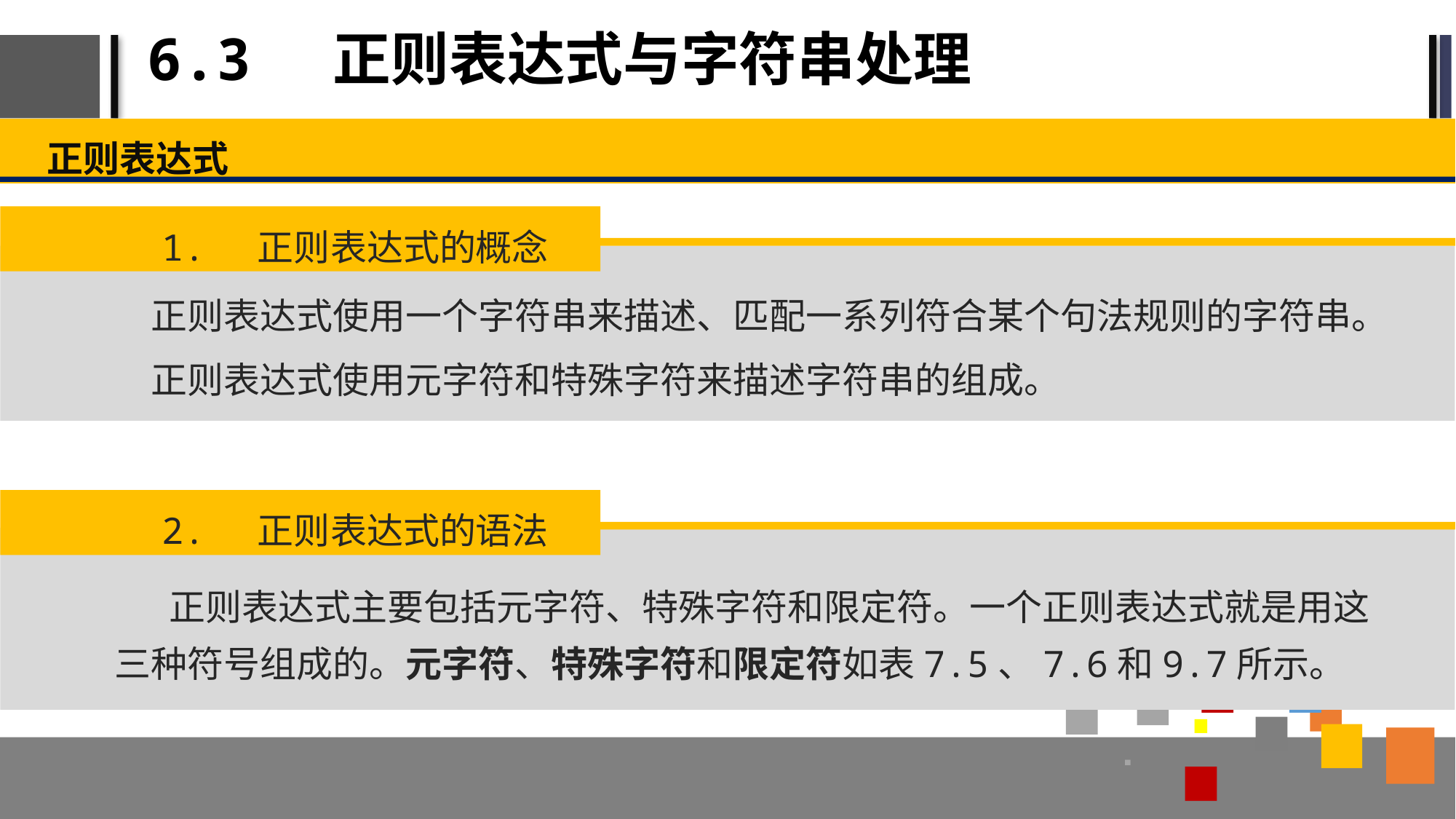

# 6.3  正则表达式与字符串处理

正则表达式

1.  正则表达式的概念

正则表达式使用一个字符串来描述、匹配一系列符合某个句法规则的字符串。
正则表达式使用元字符和特殊字符来描述字符串的组成。
2.  正则表达式的语法

正则表达式主要包括元字符、特殊字符和限定符。一个正则表达式就是用这三种符号组成的。元字符、特殊字符和限定符如表7.5、7.6和9.7所示。